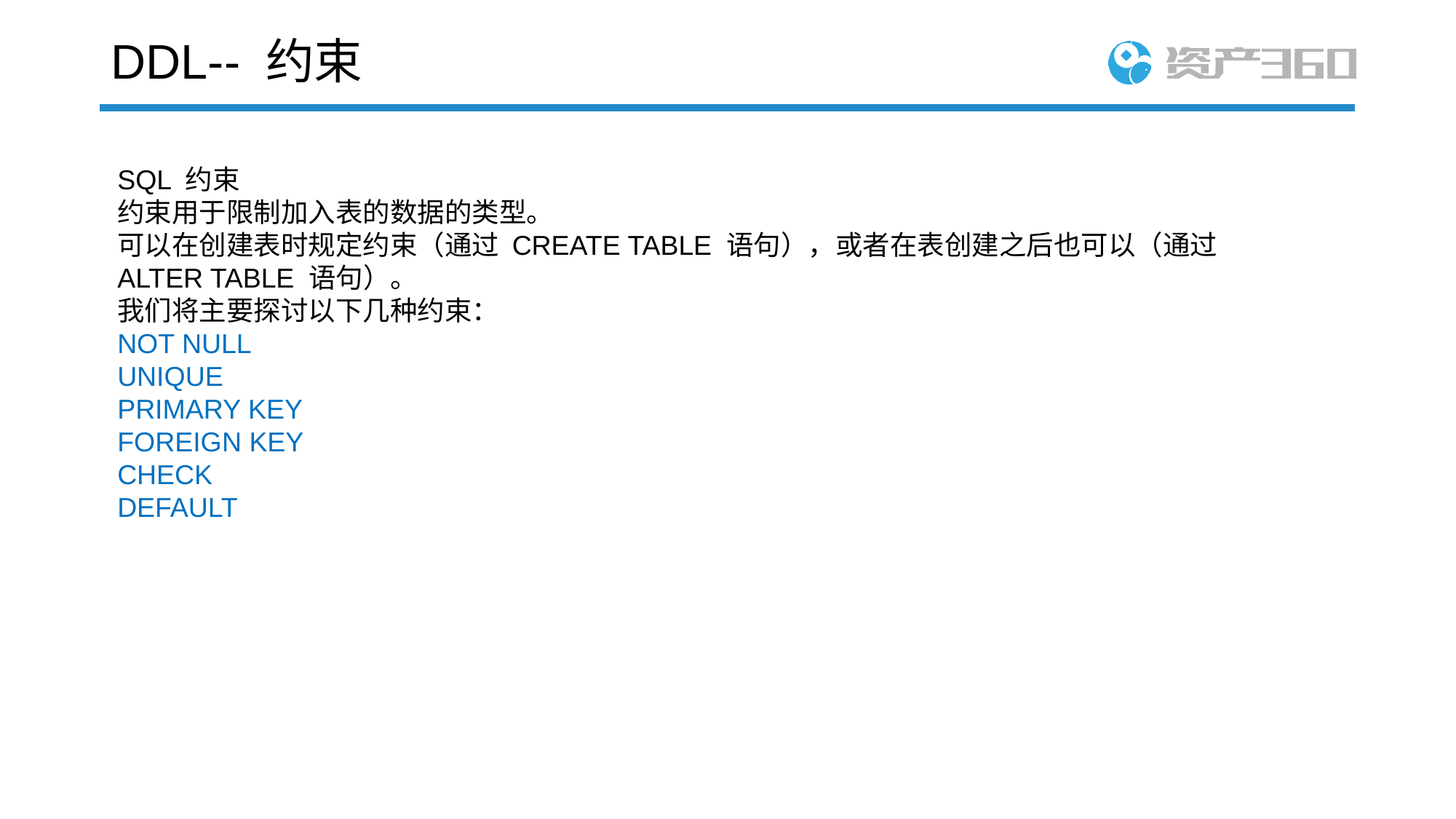

# DDL-- 约束
SQL 约束
约束用于限制加入表的数据的类型。
可以在创建表时规定约束（通过 CREATE TABLE 语句），或者在表创建之后也可以（通过 ALTER TABLE 语句）。
我们将主要探讨以下几种约束：
NOT NULL
UNIQUE
PRIMARY KEY
FOREIGN KEY
CHECK
DEFAULT
21